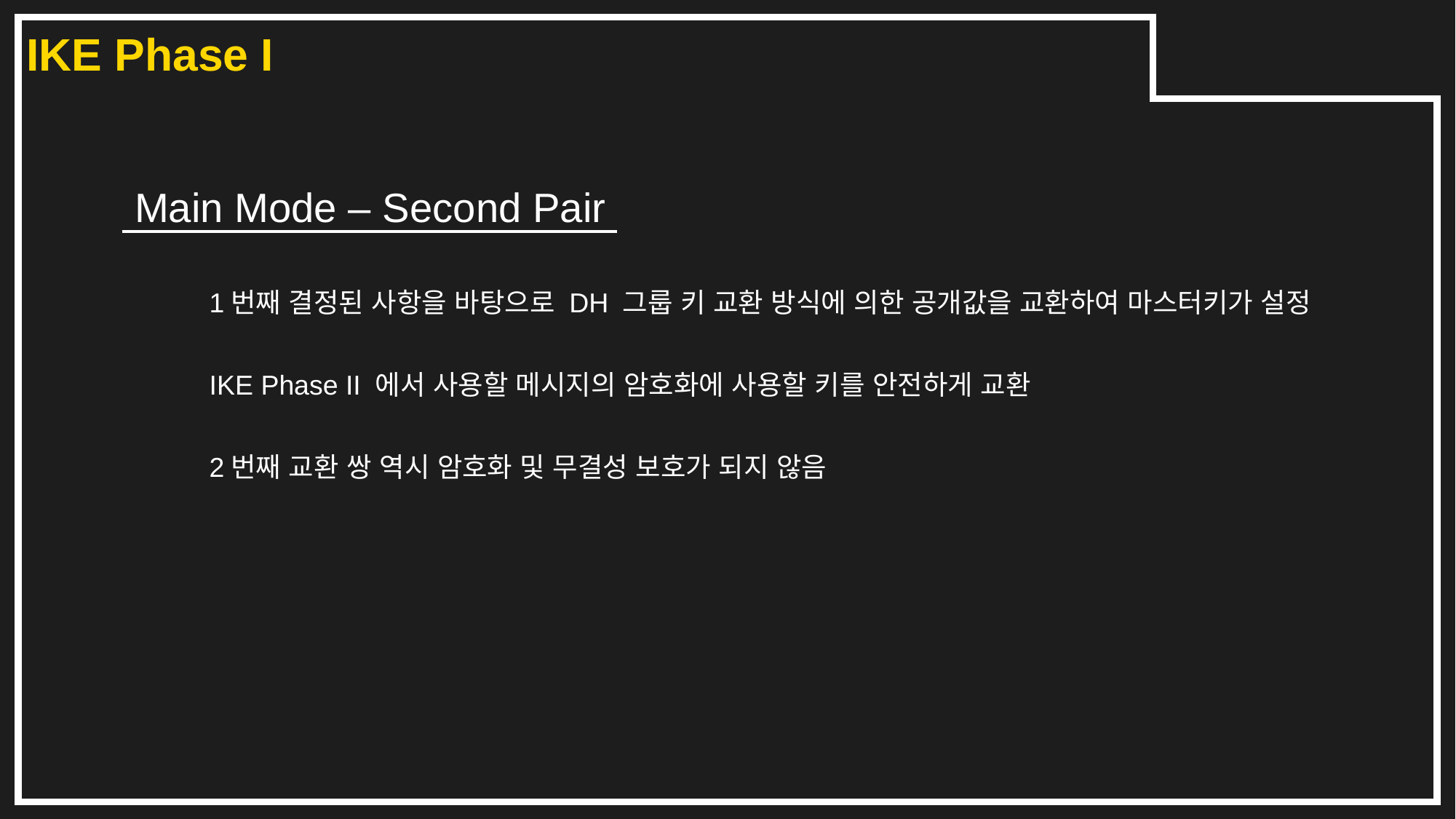

IKE Phase I
Main Mode – Second Pair
1번째 결정된 사항을 바탕으로 DH 그룹 키 교환 방식에 의한 공개값을 교환하여 마스터키가 설정
IKE Phase II 에서 사용할 메시지의 암호화에 사용할 키를 안전하게 교환
2번째 교환 쌍 역시 암호화 및 무결성 보호가 되지 않음